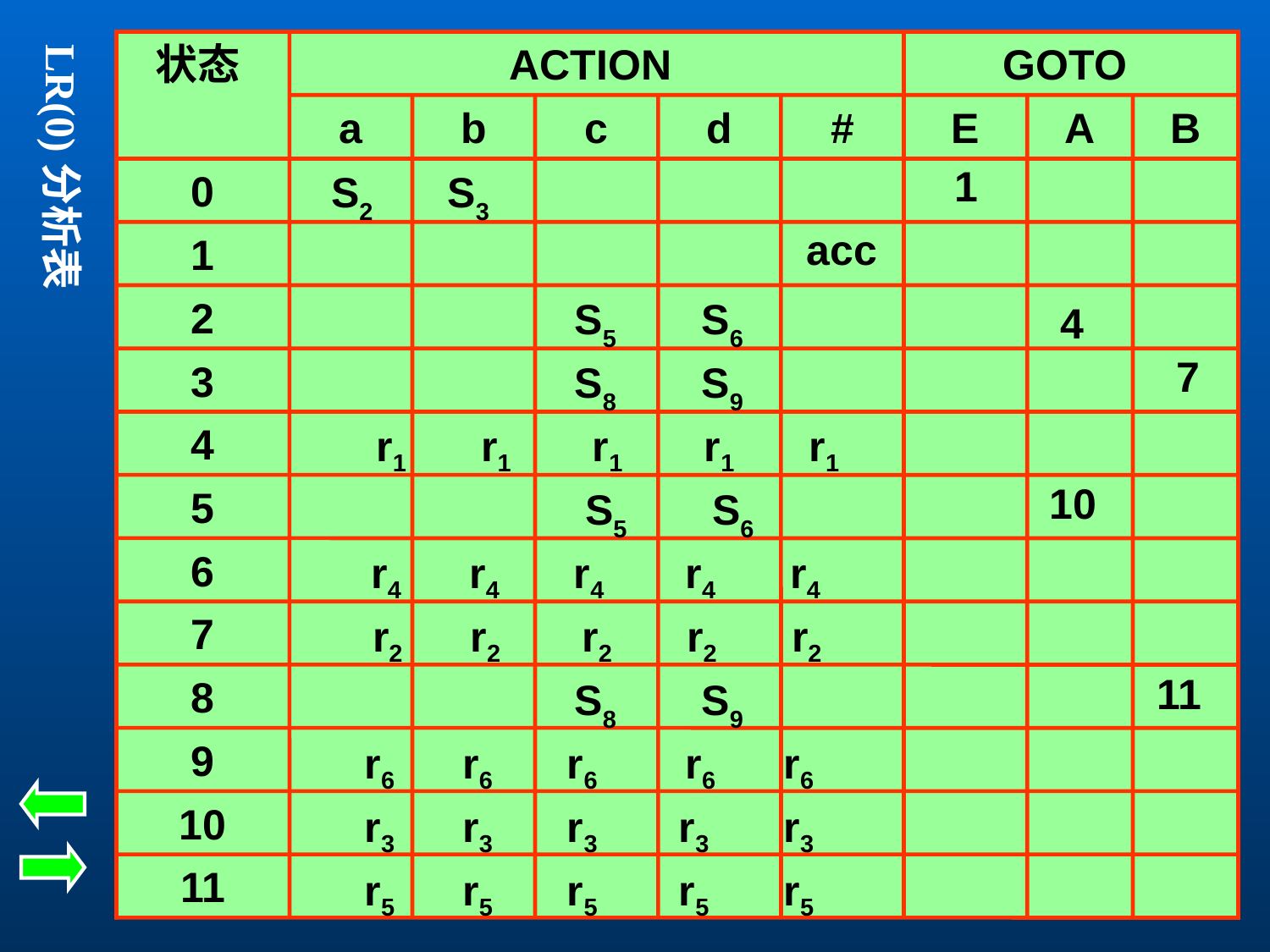

LR(0)分析表
状态

ACTION

GOTO

a

b

c

d

#

E
A

B

0

S2

S3

1

1

acc
2

S5
S6
4
3

S8
S9
7
4

r1           r1            r1            r1           r1
5

S5
S6
10
6

r4          r4           r4            r4           r4
7

r2          r2            r2           r2           r2
8

S8
S9
11
9

r6          r6           r6             r6          r6

10

r3          r3           r3            r3           r3

11

r5          r5           r5            r5           r5